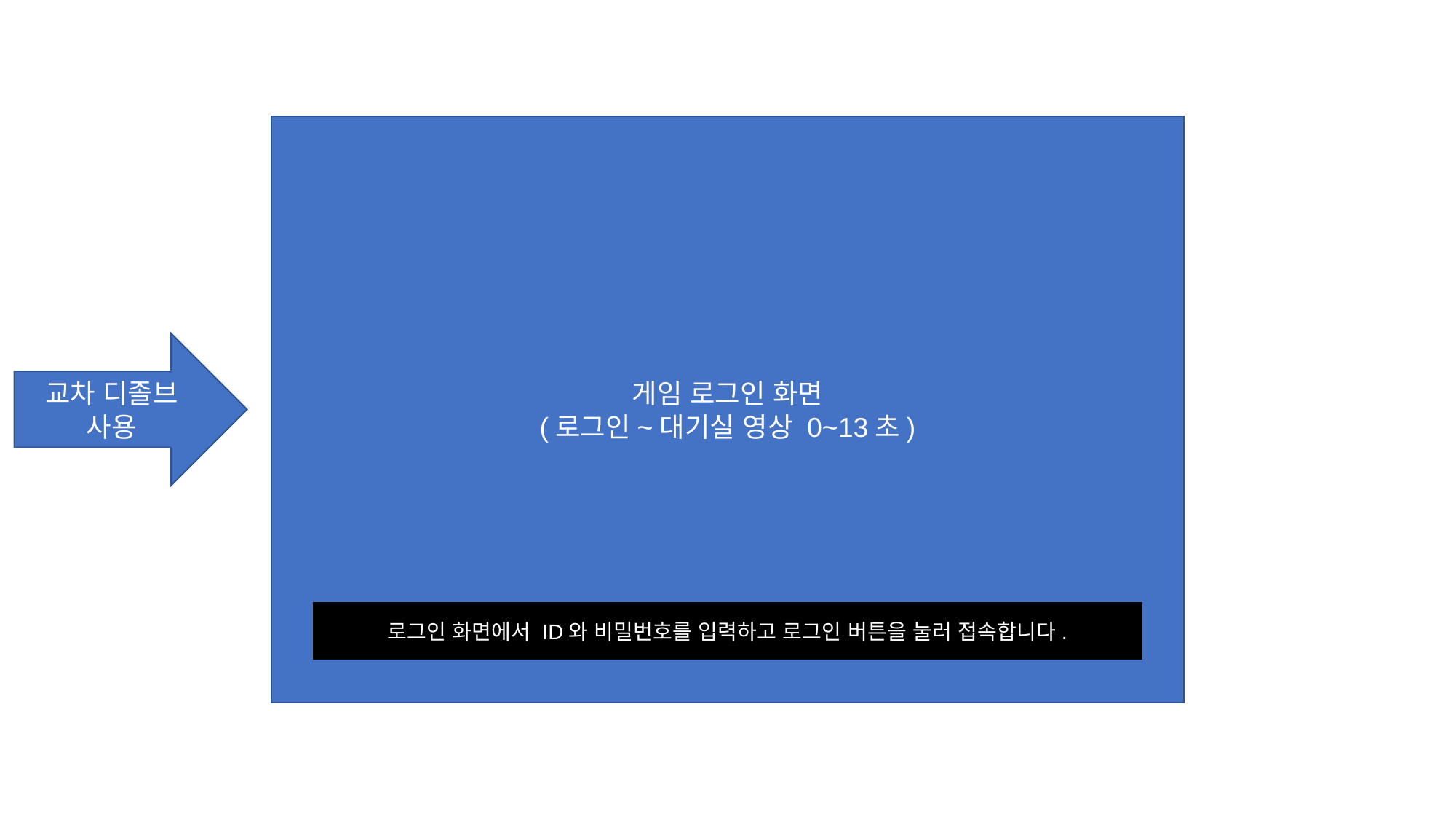

게임 로그인 화면
(로그인~대기실 영상 0~13초)
교차 디졸브 사용
로그인 화면에서 ID와 비밀번호를 입력하고 로그인 버튼을 눌러 접속합니다.